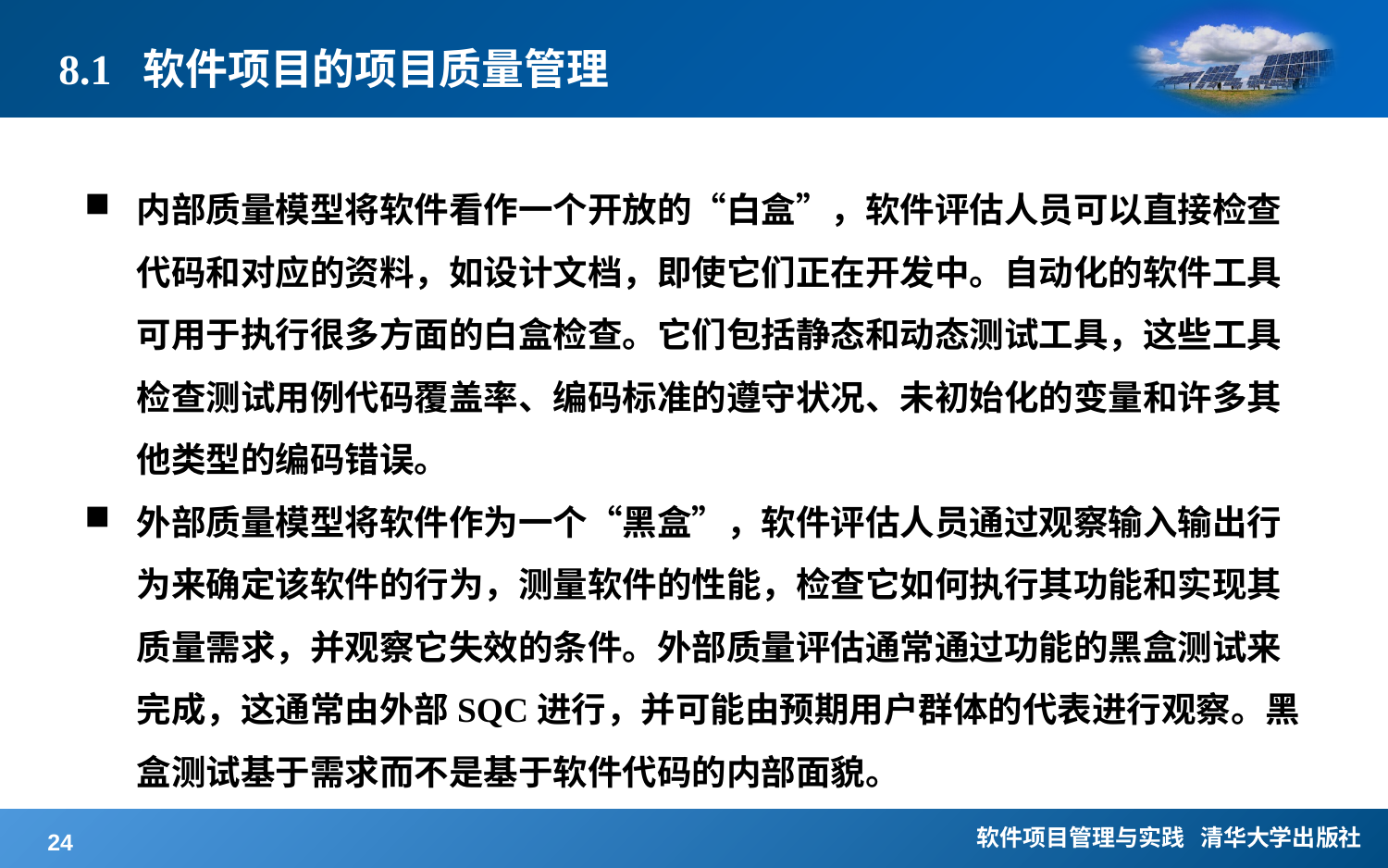

# 8.1  软件项目的项目质量管理
内部质量模型将软件看作一个开放的“白盒”，软件评估人员可以直接检查代码和对应的资料，如设计文档，即使它们正在开发中。自动化的软件工具可用于执行很多方面的白盒检查。它们包括静态和动态测试工具，这些工具检查测试用例代码覆盖率、编码标准的遵守状况、未初始化的变量和许多其他类型的编码错误。
外部质量模型将软件作为一个“黑盒”，软件评估人员通过观察输入输出行为来确定该软件的行为，测量软件的性能，检查它如何执行其功能和实现其质量需求，并观察它失效的条件。外部质量评估通常通过功能的黑盒测试来完成，这通常由外部SQC进行，并可能由预期用户群体的代表进行观察。黑盒测试基于需求而不是基于软件代码的内部面貌。